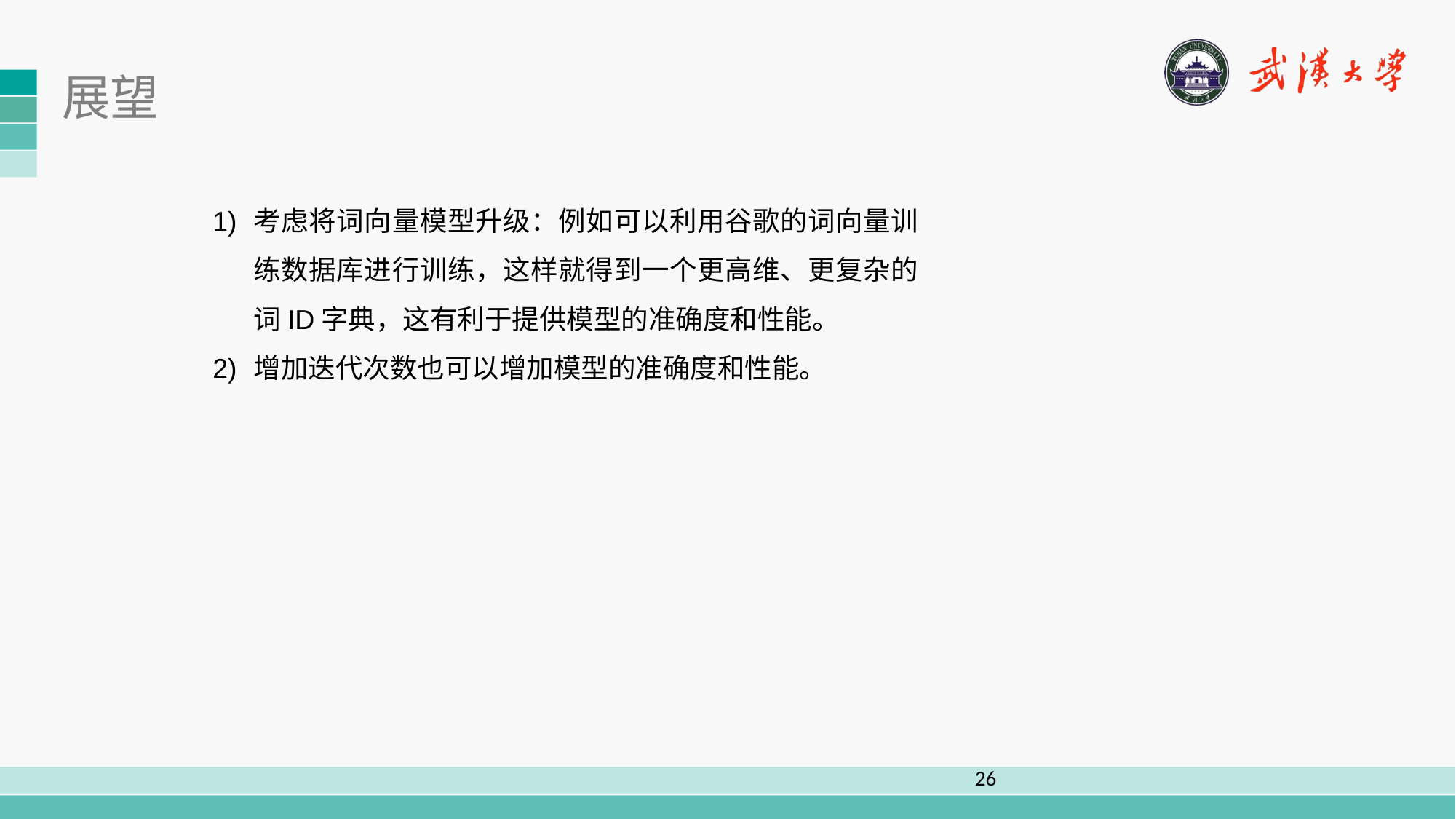

# 展望
考虑将词向量模型升级：例如可以利用谷歌的词向量训练数据库进行训练，这样就得到一个更高维、更复杂的词ID字典，这有利于提供模型的准确度和性能。
增加迭代次数也可以增加模型的准确度和性能。

26